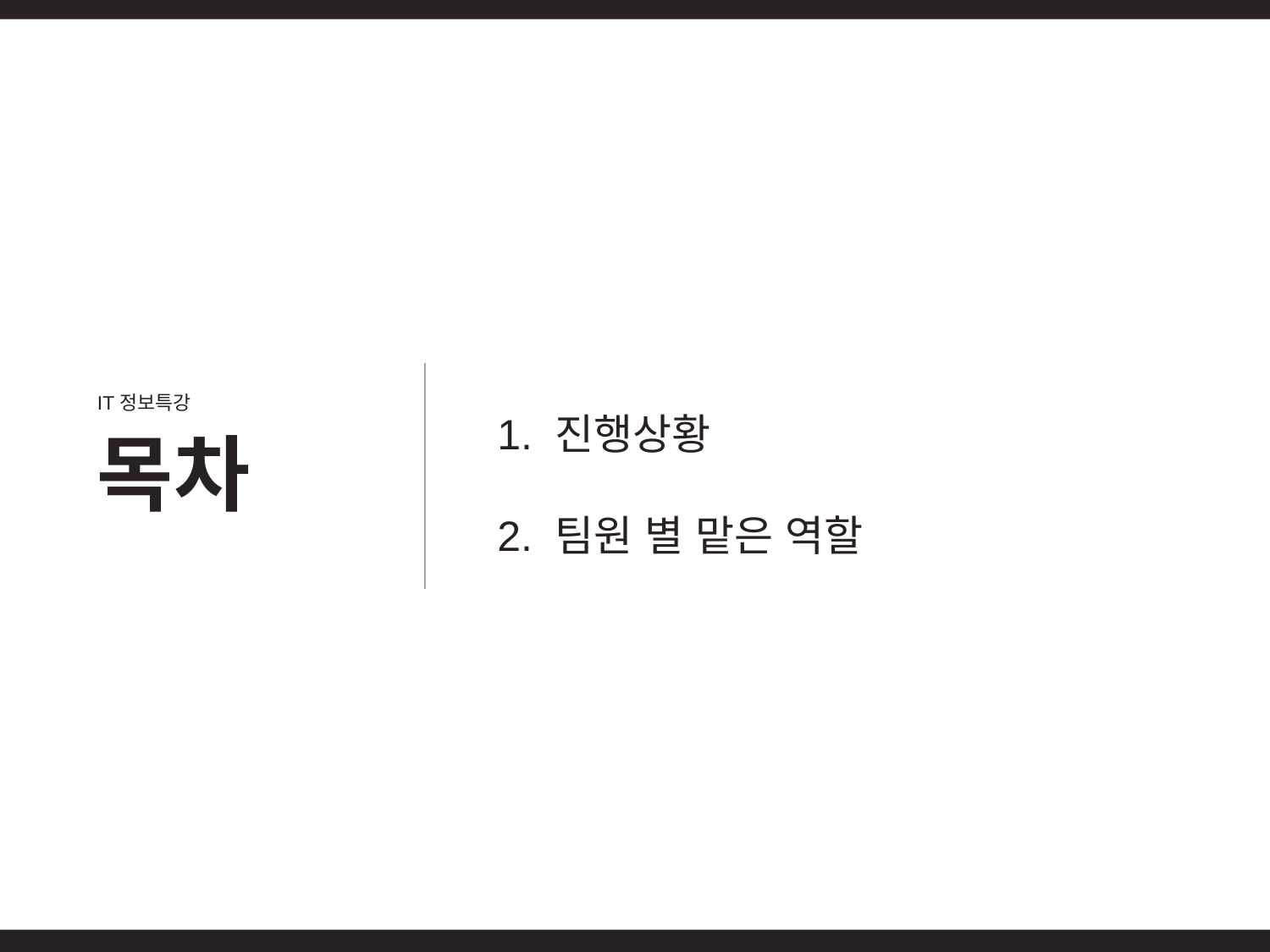

1. 진행상황
2. 팀원 별 맡은 역할
IT정보특강
목차